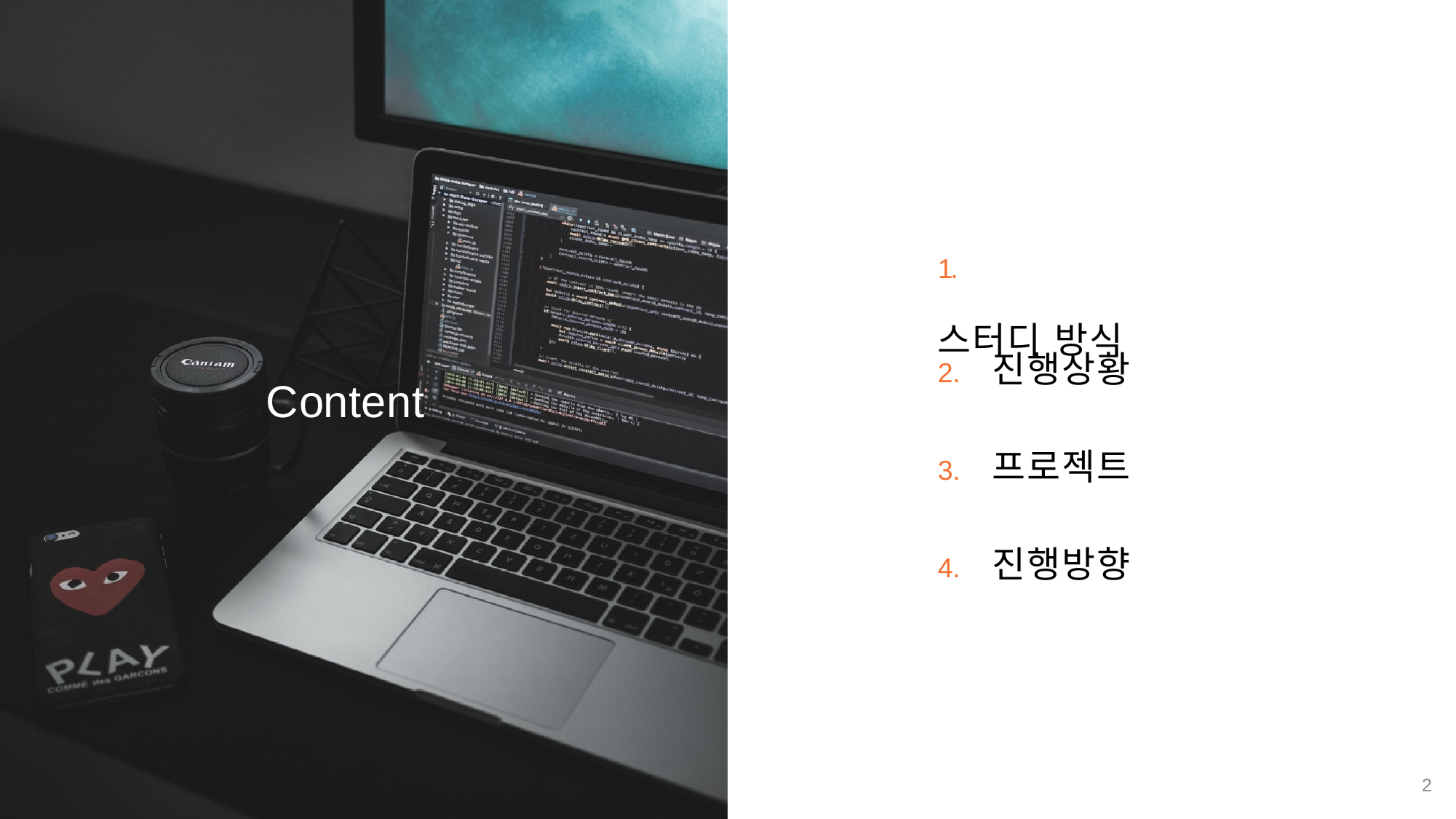

# 1.	스터디 방식
진행상황

프로젝트

진행방향
Content
2